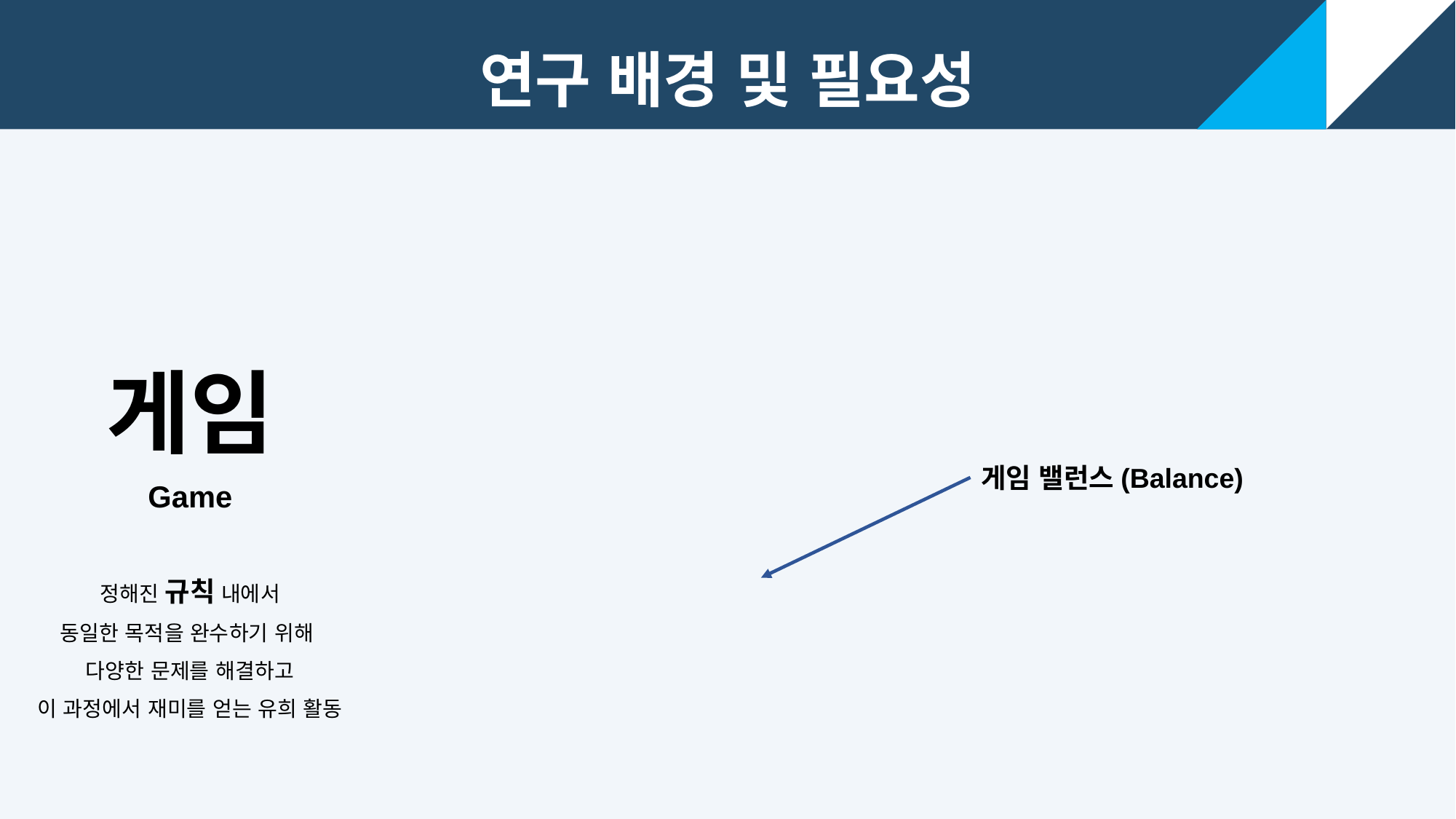

연구 배경 및 필요성

게임
Game

정해진 규칙 내에서
동일한 목적을 완수하기 위해
다양한 문제를 해결하고
이 과정에서 재미를 얻는 유희 활동
게임 밸런스(Balance)